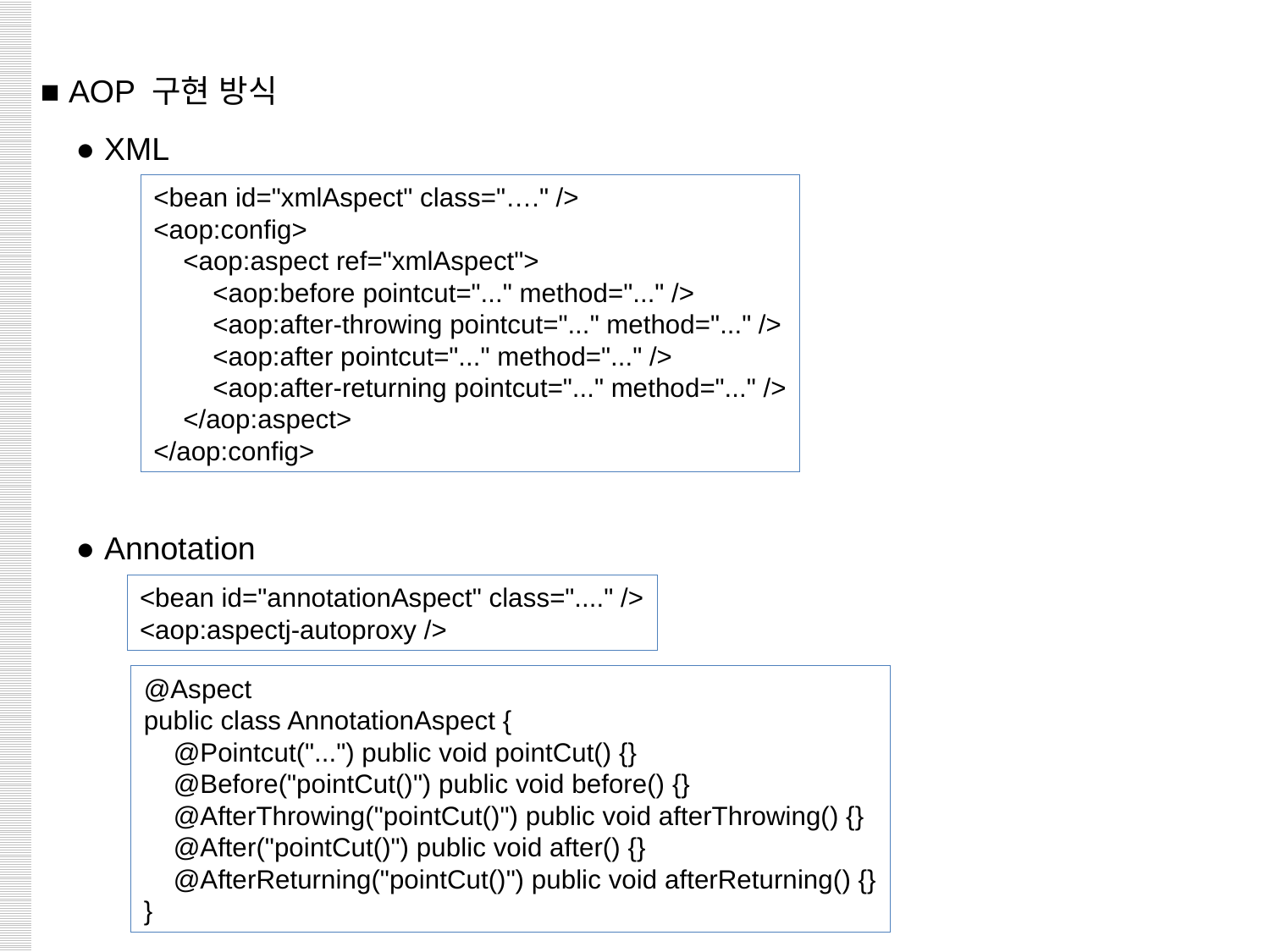

■ AOP 구현 방식
    ● XML

    ● Annotation
<bean id="xmlAspect" class="…." />
<aop:config>
    <aop:aspect ref="xmlAspect">
        <aop:before pointcut="..." method="..." />
        <aop:after-throwing pointcut="..." method="..." />
        <aop:after pointcut="..." method="..." />
        <aop:after-returning pointcut="..." method="..." />
    </aop:aspect>
</aop:config>
<bean id="annotationAspect" class="...." />
<aop:aspectj-autoproxy />
@Aspect
public class AnnotationAspect {
    @Pointcut("...") public void pointCut() {}
    @Before("pointCut()") public void before() {}
    @AfterThrowing("pointCut()") public void afterThrowing() {}
    @After("pointCut()") public void after() {}
    @AfterReturning("pointCut()") public void afterReturning() {}
}